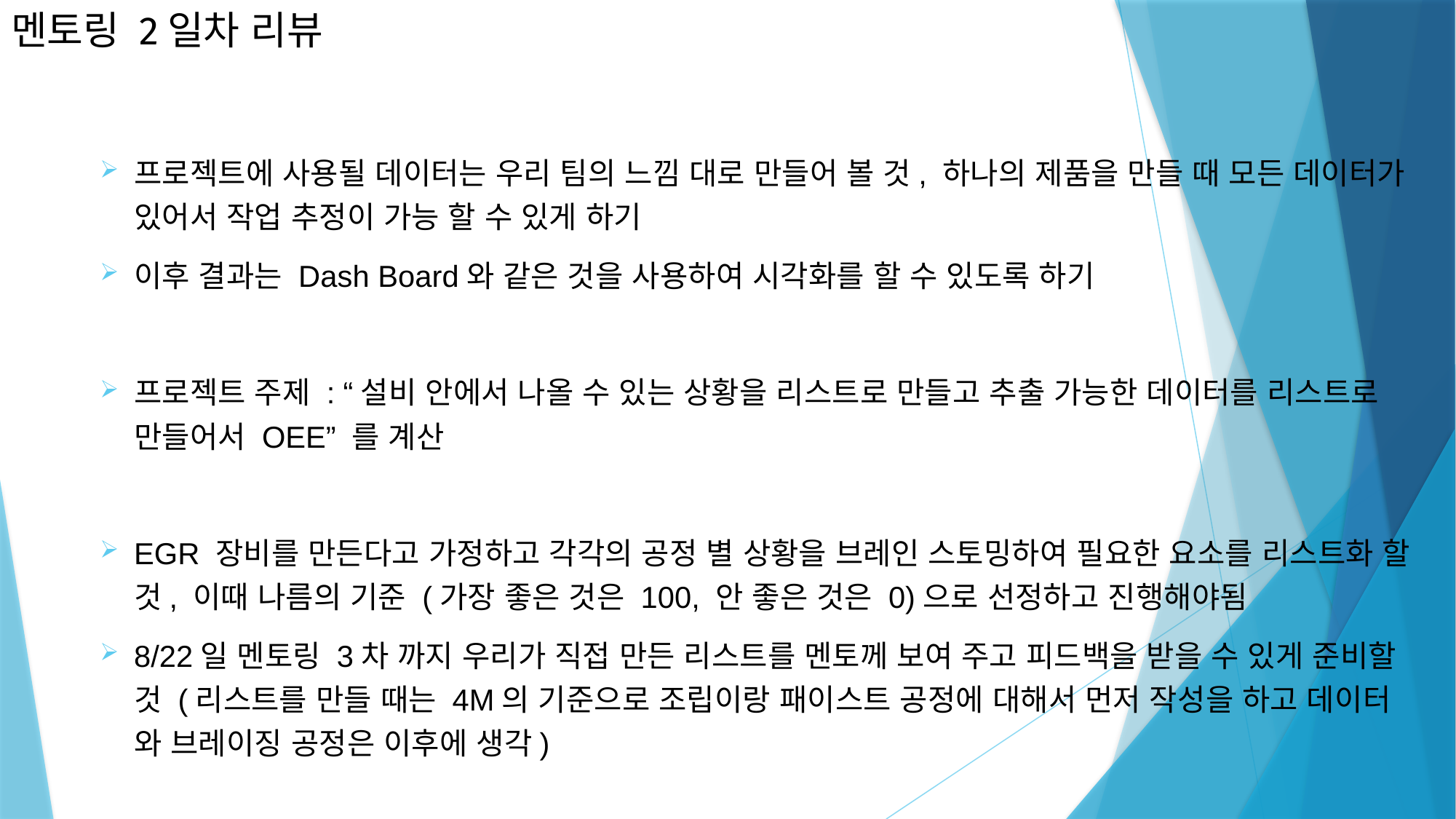

# 멘토링 2일차 리뷰

프로젝트에 사용될 데이터는 우리 팀의 느낌 대로 만들어 볼 것, 하나의 제품을 만들 때 모든 데이터가 있어서 작업 추정이 가능 할 수 있게 하기
이후 결과는 Dash Board와 같은 것을 사용하여 시각화를 할 수 있도록 하기

프로젝트 주제 : “설비 안에서 나올 수 있는 상황을 리스트로 만들고 추출 가능한 데이터를 리스트로 만들어서 OEE” 를 계산

EGR 장비를 만든다고 가정하고 각각의 공정 별 상황을 브레인 스토밍하여 필요한 요소를 리스트화 할 것, 이때 나름의 기준 (가장 좋은 것은 100, 안 좋은 것은 0)으로 선정하고 진행해야됨
8/22일 멘토링 3차 까지 우리가 직접 만든 리스트를 멘토께 보여 주고 피드백을 받을 수 있게 준비할 것 (리스트를 만들 때는 4M의 기준으로 조립이랑 패이스트 공정에 대해서 먼저 작성을 하고 데이터 와 브레이징 공정은 이후에 생각)